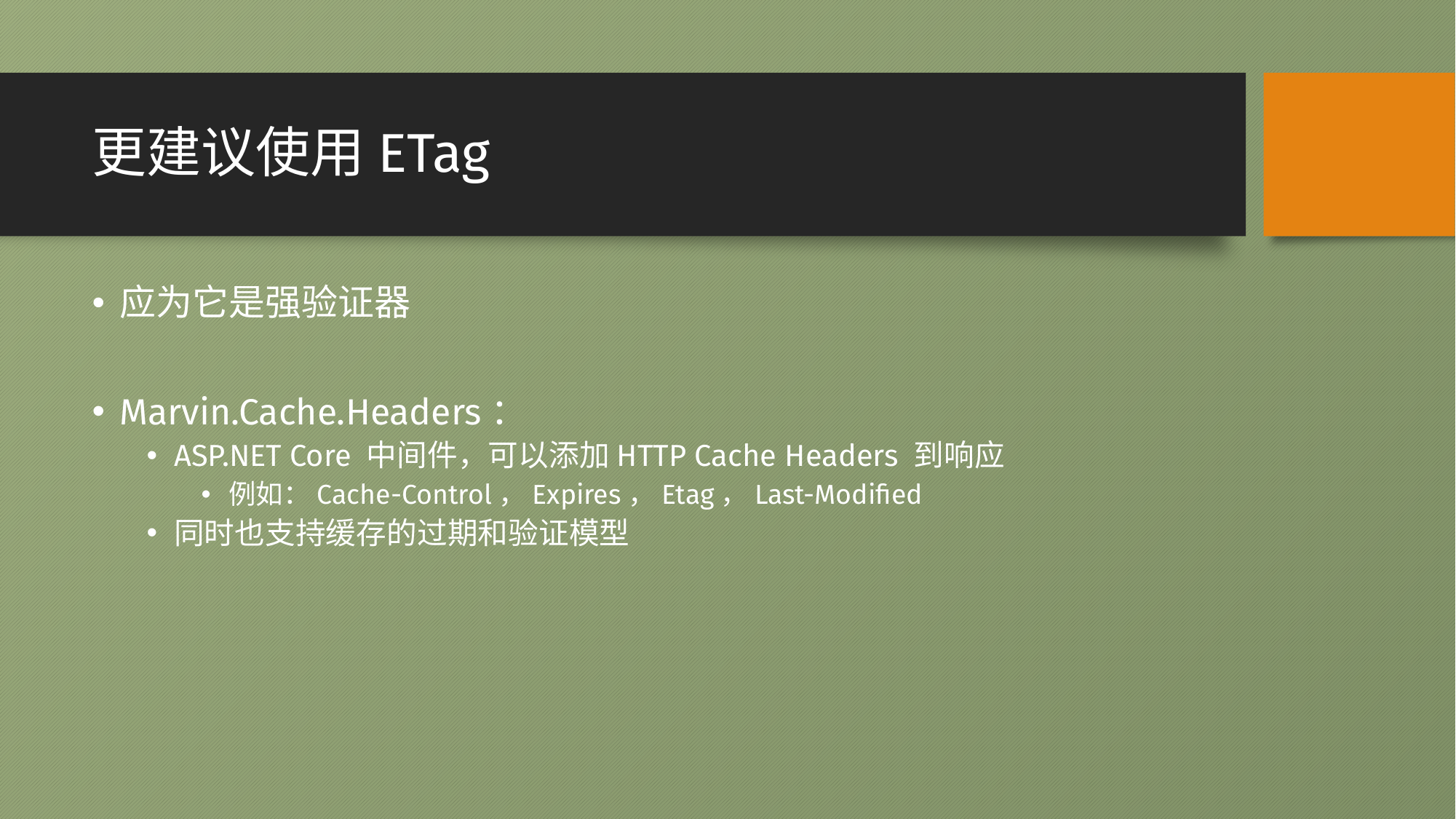

# 更建议使用ETag
应为它是强验证器

Marvin.Cache.Headers：
ASP.NET Core 中间件，可以添加HTTP Cache Headers 到响应
例如：Cache-Control，Expires，Etag，Last-Modified
同时也支持缓存的过期和验证模型